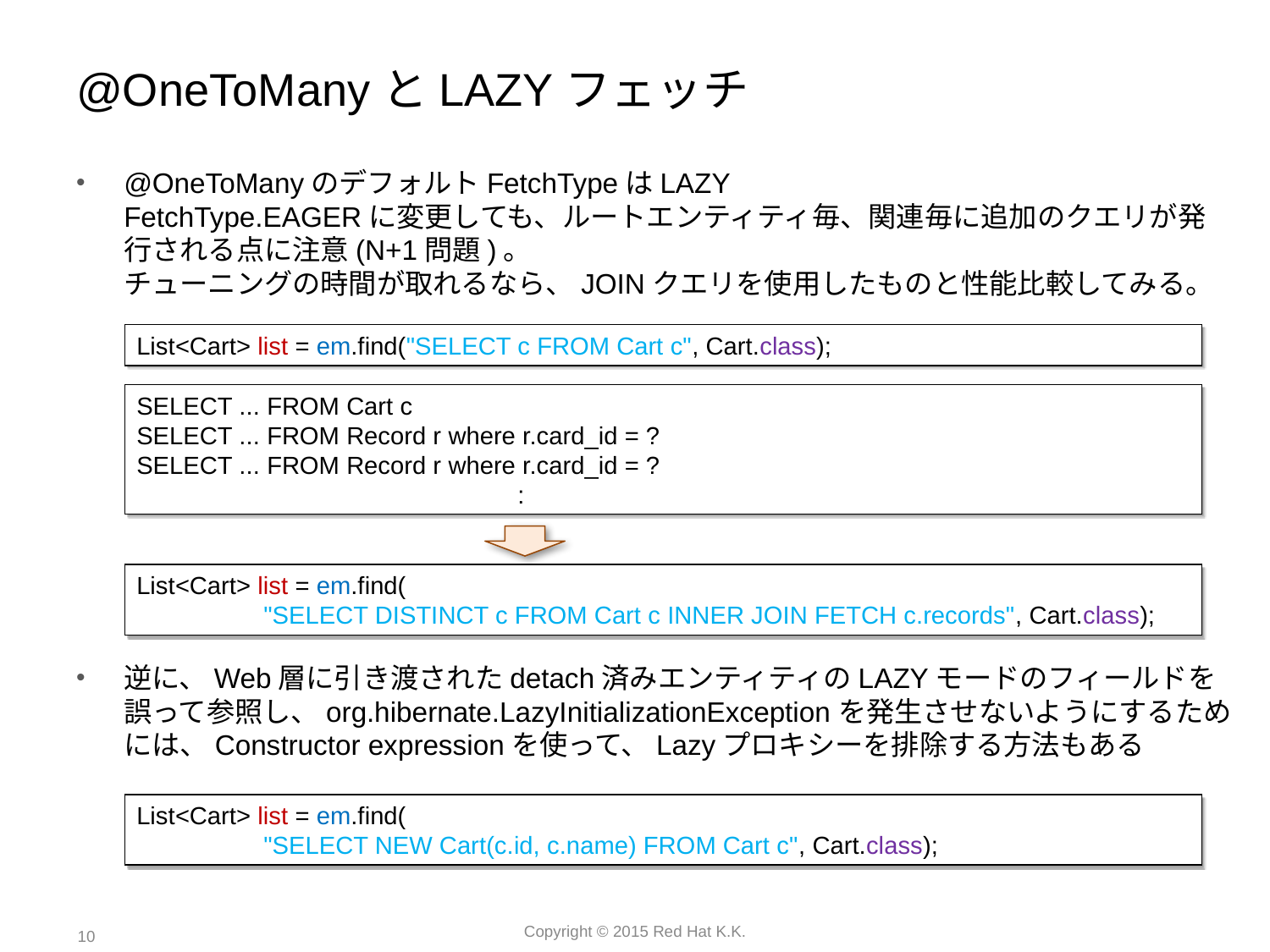

# @OneToManyとLAZYフェッチ
@OneToManyのデフォルトFetchTypeはLAZY
FetchType.EAGERに変更しても、ルートエンティティ毎、関連毎に追加のクエリが発行される点に注意(N+1問題)。
チューニングの時間が取れるなら、JOINクエリを使用したものと性能比較してみる。

逆に、Web層に引き渡されたdetach済みエンティティのLAZYモードのフィールドを誤って参照し、org.hibernate.LazyInitializationExceptionを発生させないようにするためには、Constructor expressionを使って、Lazyプロキシーを排除する方法もある

List<Cart> list = em.find("SELECT c FROM Cart c", Cart.class);
SELECT ... FROM Cart c
SELECT ... FROM Record r where r.card_id = ?
SELECT ... FROM Record r where r.card_id = ?
			:

List<Cart> list = em.find(
	"SELECT DISTINCT c FROM Cart c INNER JOIN FETCH c.records", Cart.class);
List<Cart> list = em.find(
	"SELECT NEW Cart(c.id, c.name) FROM Cart c", Cart.class);
10
Copyright © 2015 Red Hat K.K.